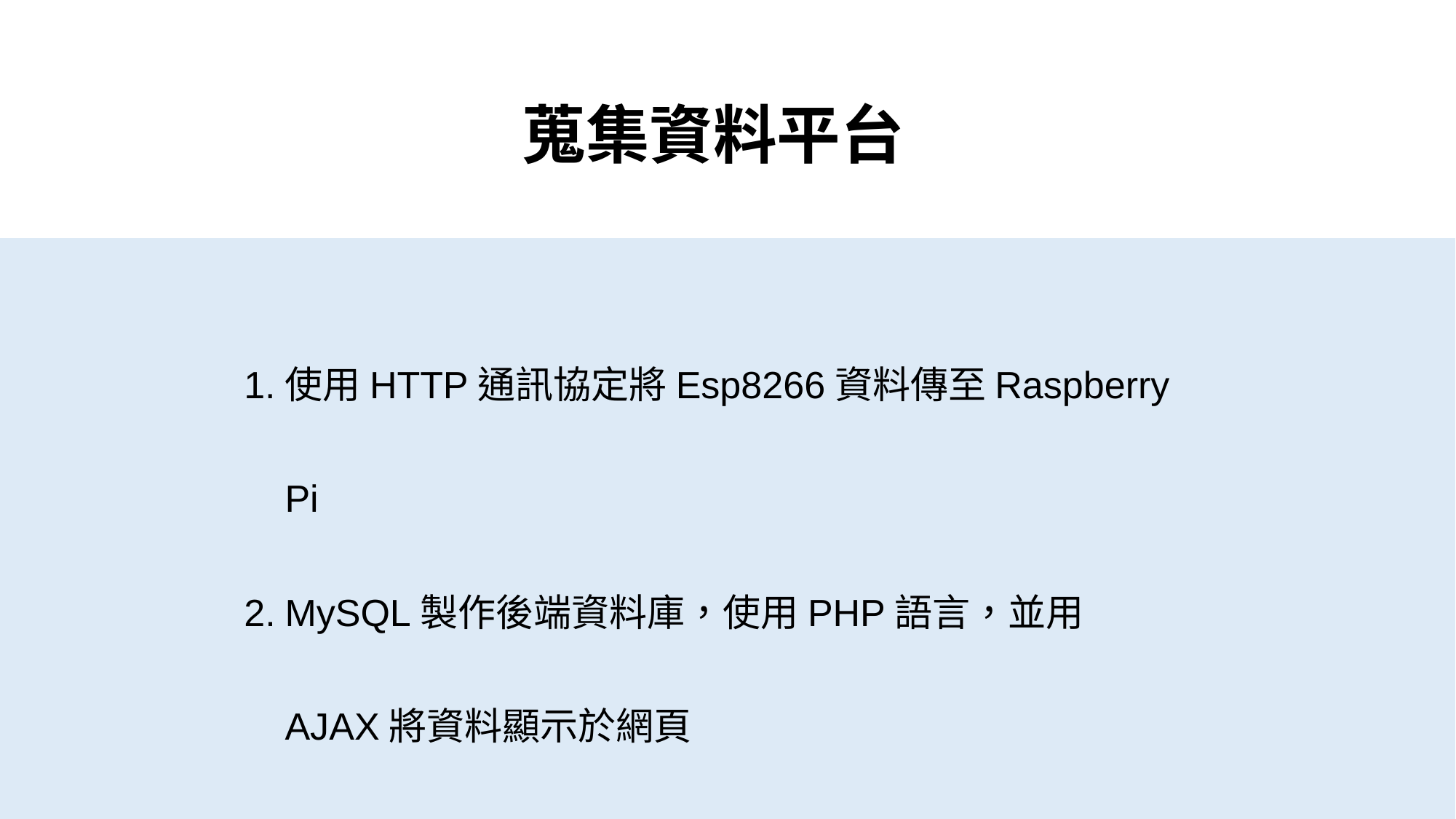

蒐集資料平台
使用HTTP通訊協定將Esp8266資料傳至Raspberry Pi
MySQL製作後端資料庫，使用PHP語言，並用AJAX將資料顯示於網頁